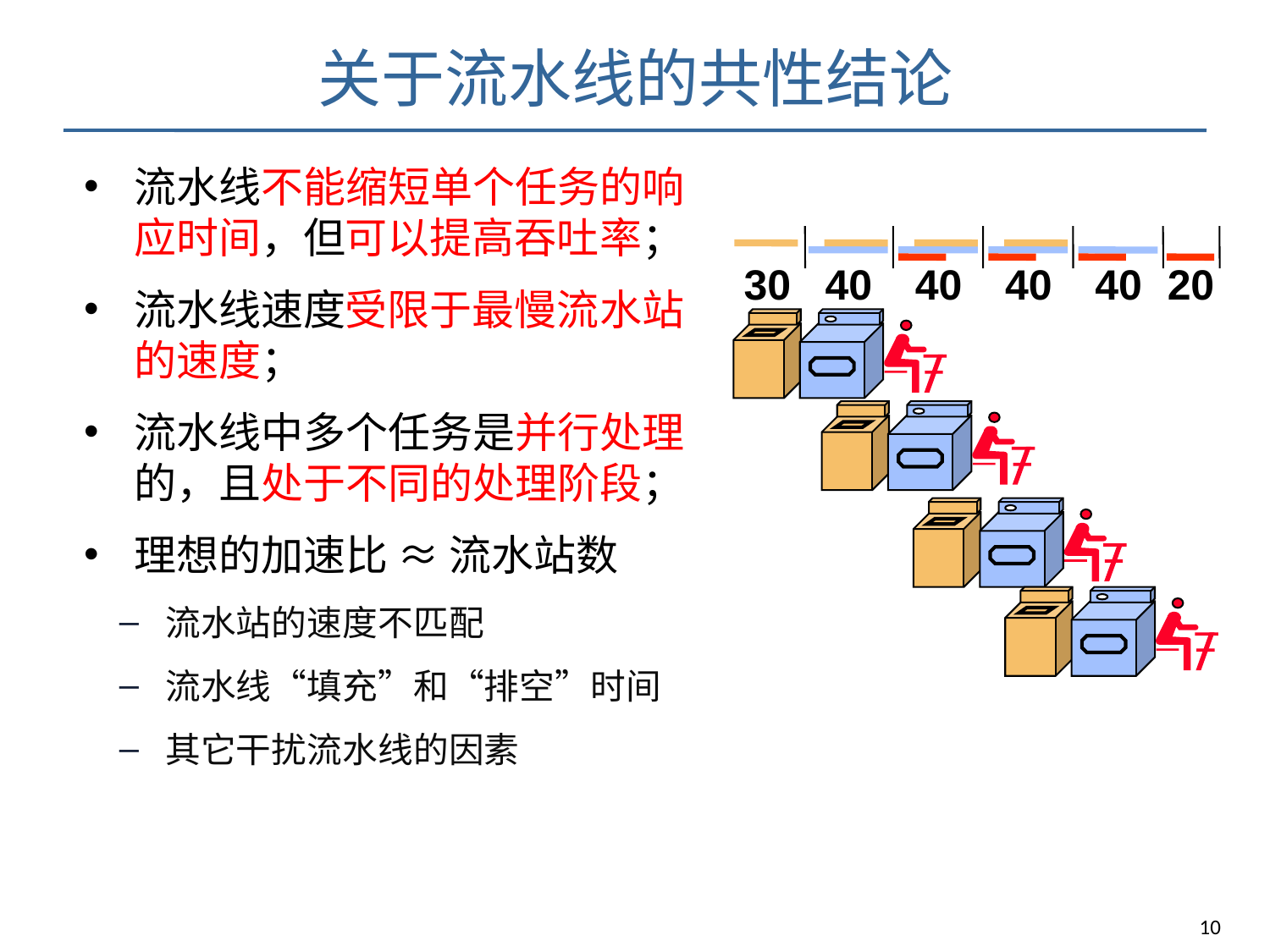

# 关于流水线的共性结论
流水线不能缩短单个任务的响应时间，但可以提高吞吐率；
流水线速度受限于最慢流水站的速度；
流水线中多个任务是并行处理的，且处于不同的处理阶段；
理想的加速比 ≈ 流水站数
流水站的速度不匹配
流水线“填充”和“排空”时间
其它干扰流水线的因素

40

40

40

30
40
20

10